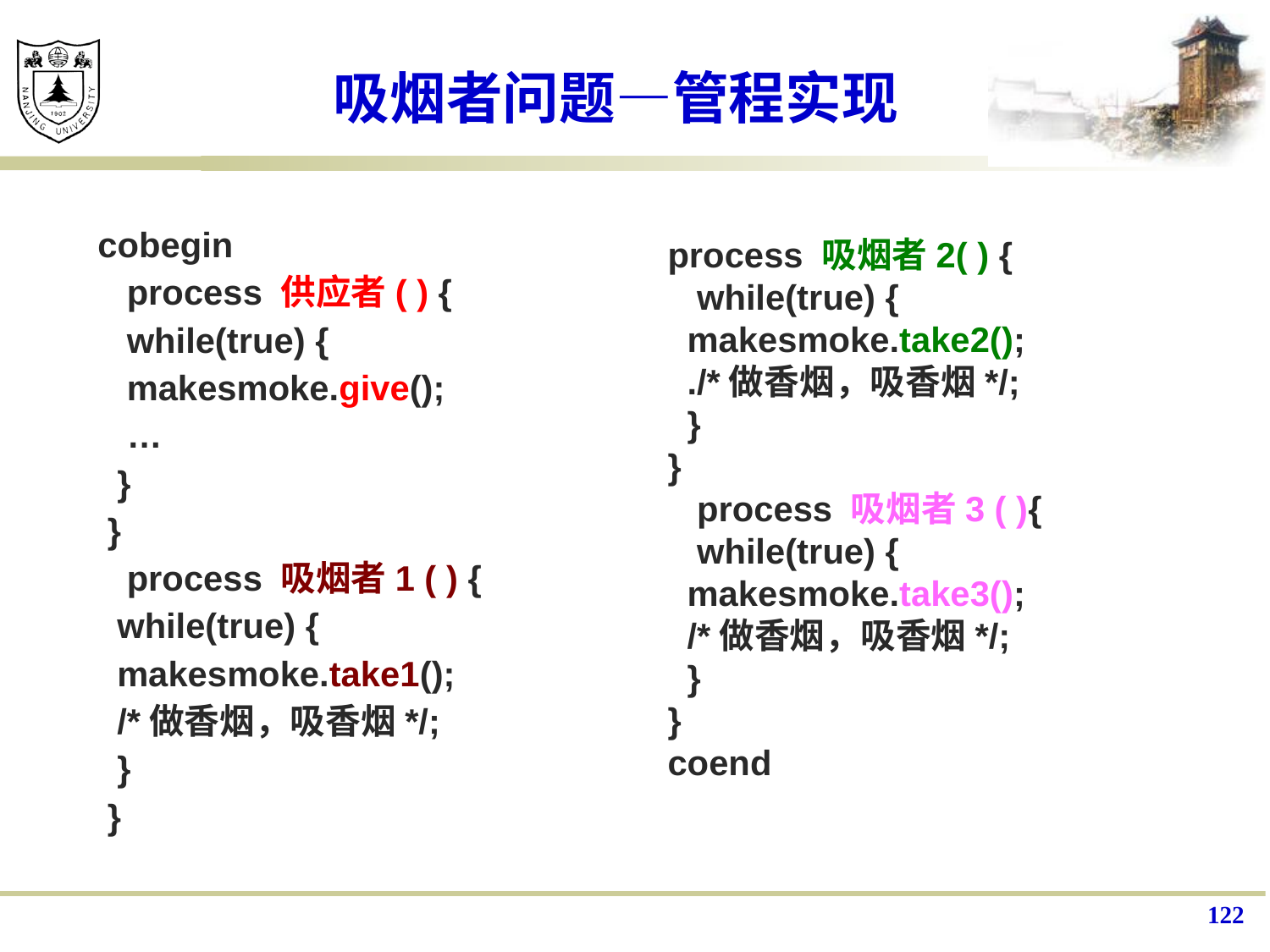

# 吸烟者问题—管程实现
cobegin
   process 供应者( ) {
   while(true) {
   makesmoke.give();
   …
  }
 }
   process 吸烟者1 ( ) {
  while(true) {
  makesmoke.take1();
  /*做香烟，吸香烟*/;
  }
 }
process 吸烟者2( ) {
   while(true) {
  makesmoke.take2();
  ./*做香烟，吸香烟*/;
  }
}
   process 吸烟者3 ( ){
   while(true) {
  makesmoke.take3();
  /*做香烟，吸香烟*/;
  }
}
coend

122